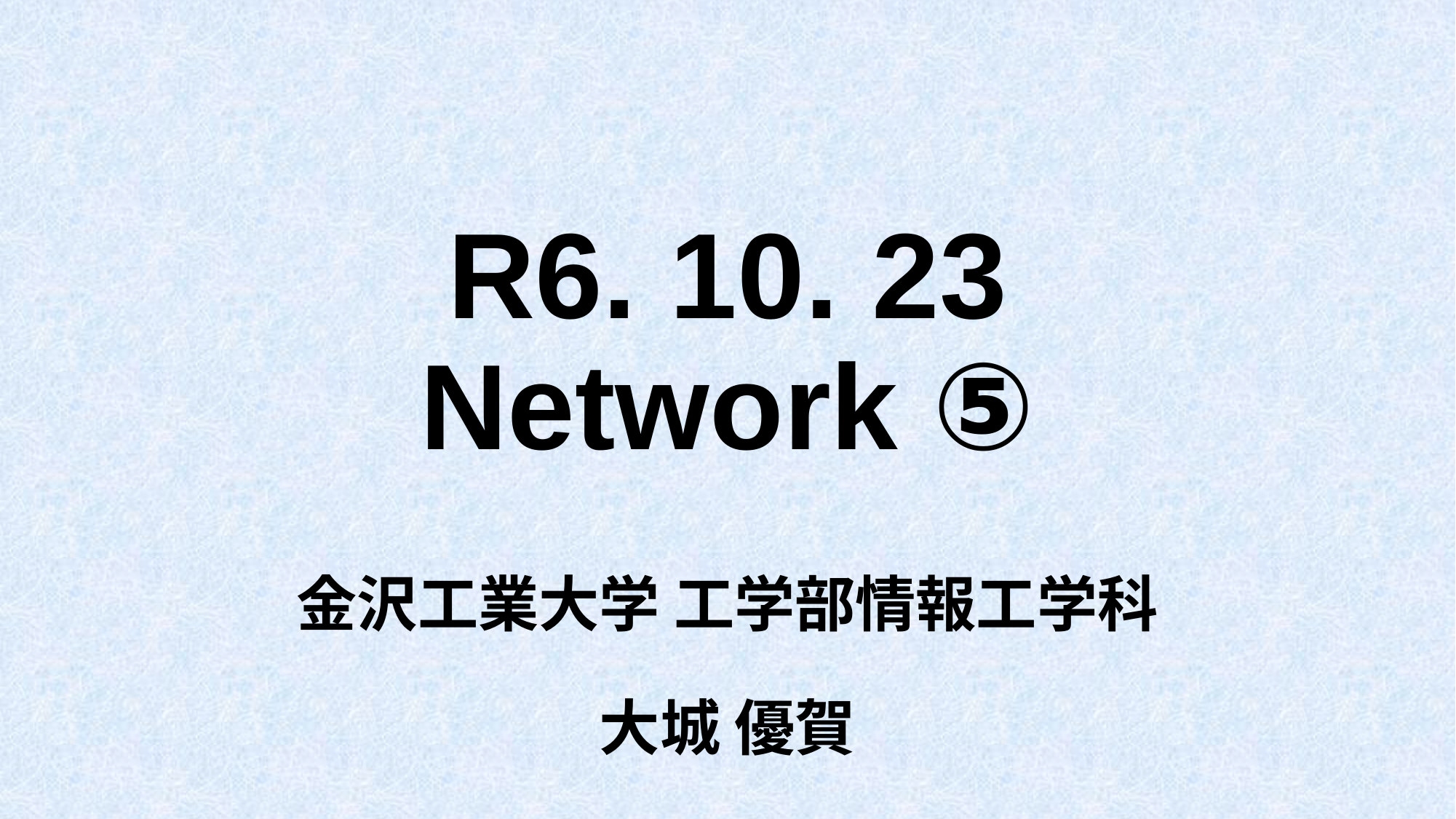

# R6. 10. 23 Network ⑤
金沢工業大学 工学部情報工学科
大城 優賀